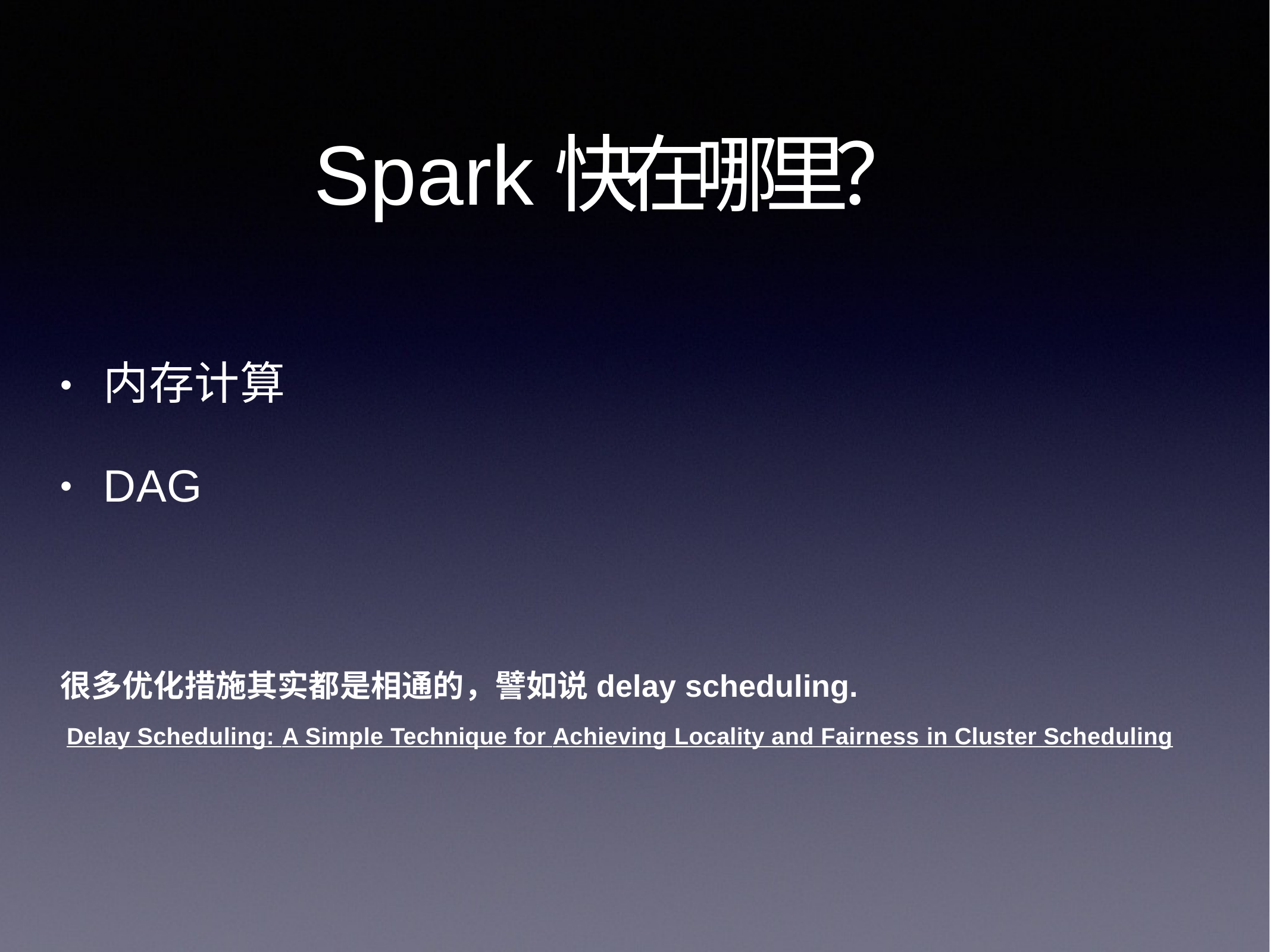

# Spark快在哪里？
内存计算
•
DAG
•
很多优化措施其实都是相通的，譬如说delay scheduling.
Delay Scheduling: A Simple Technique for Achieving Locality and Fairness in Cluster Scheduling
7